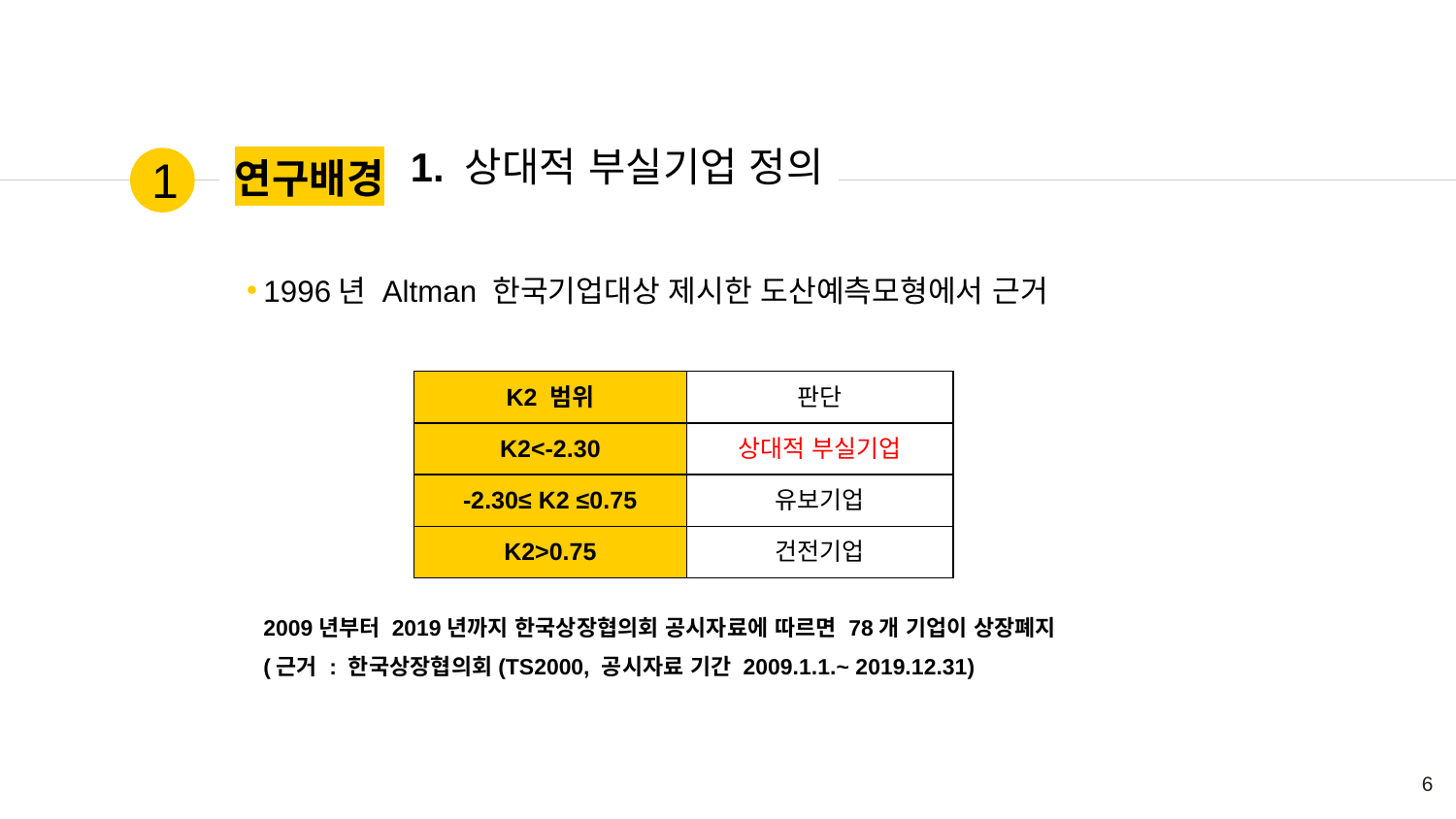

1. 상대적 부실기업 정의
1
# 연구배경
1996년 Altman 한국기업대상 제시한 도산예측모형에서 근거

2009년부터 2019년까지 한국상장협의회 공시자료에 따르면 78개 기업이 상장폐지
(근거 : 한국상장협의회(TS2000, 공시자료 기간 2009.1.1.~ 2019.12.31)
| K2 범위 | 판단 |
| --- | --- |
| K2<-2.30 | 상대적 부실기업 |
| -2.30≤ K2 ≤0.75 | 유보기업 |
| K2>0.75 | 건전기업 |
6